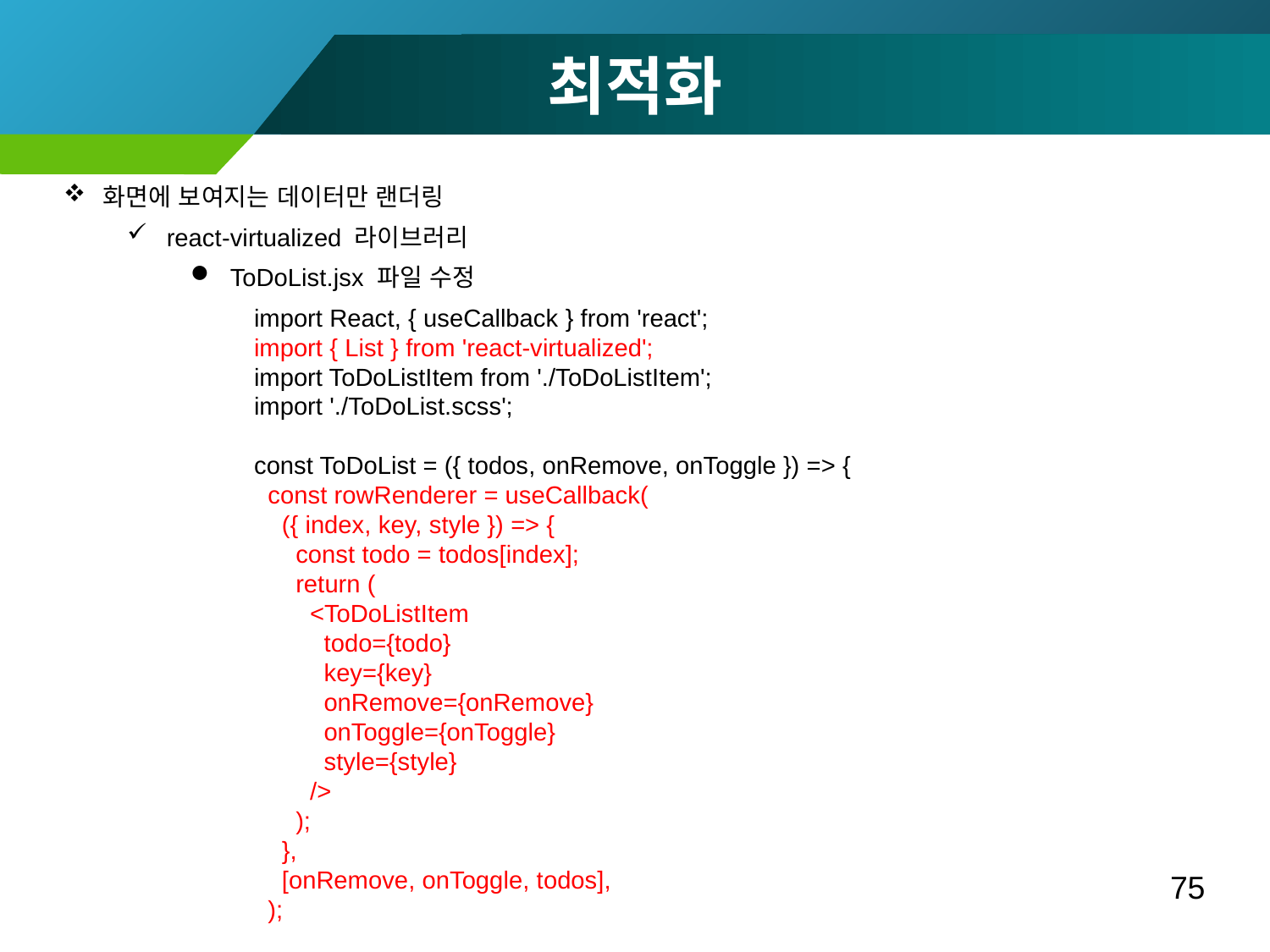

최적화
화면에 보여지는 데이터만 랜더링
react-virtualized 라이브러리
ToDoList.jsx 파일 수정
import React, { useCallback } from 'react';
import { List } from 'react-virtualized';
import ToDoListItem from './ToDoListItem';
import './ToDoList.scss';

const ToDoList = ({ todos, onRemove, onToggle }) => {
  const rowRenderer = useCallback(
    ({ index, key, style }) => {
      const todo = todos[index];
      return (
        <ToDoListItem
          todo={todo}
          key={key}
          onRemove={onRemove}
          onToggle={onToggle}
          style={style}
        />
      );
    },
    [onRemove, onToggle, todos],
  );
75